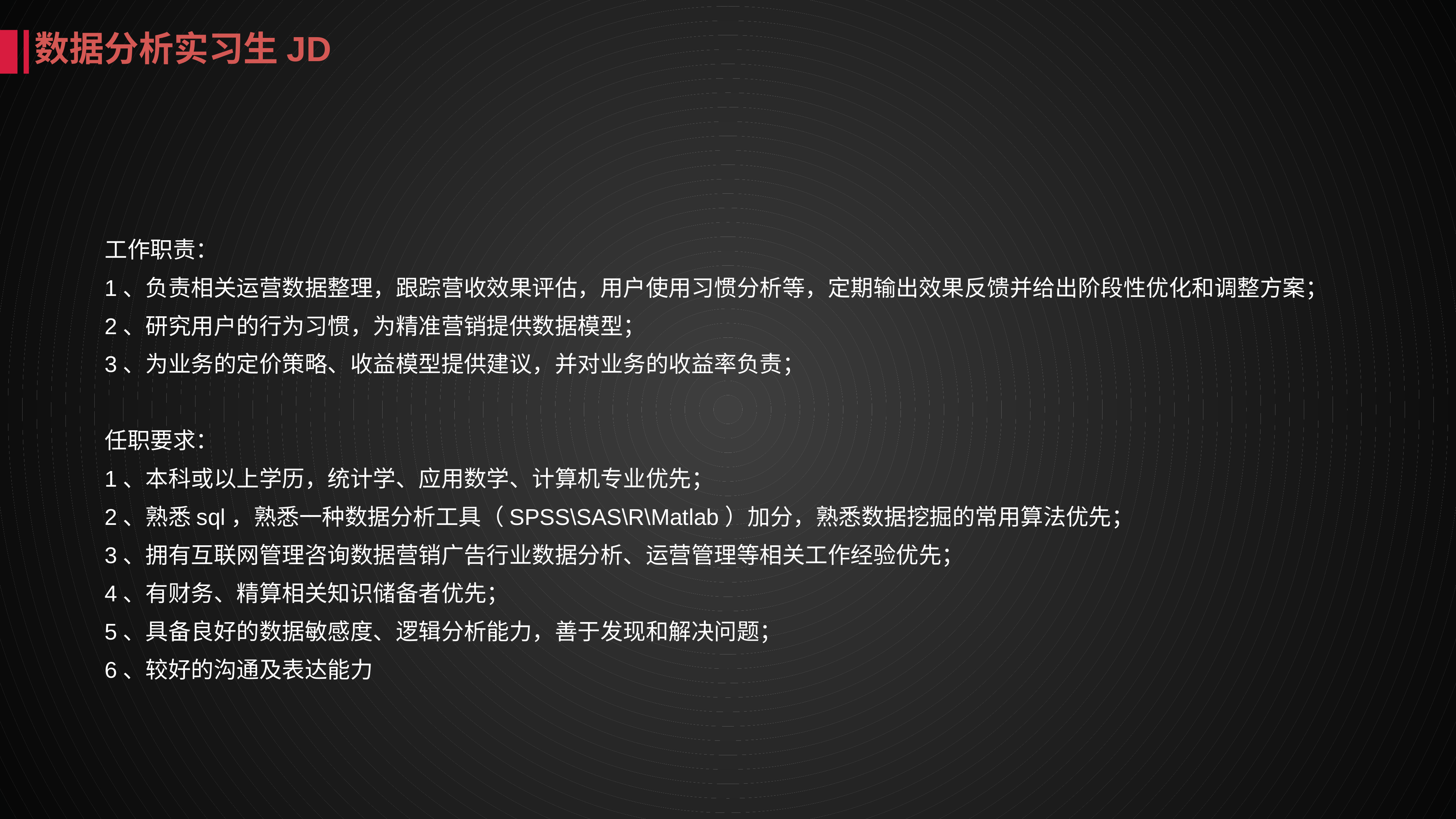

数据分析实习生JD
工作职责：
1、负责相关运营数据整理，跟踪营收效果评估，用户使用习惯分析等，定期输出效果反馈并给出阶段性优化和调整方案；
2、研究用户的行为习惯，为精准营销提供数据模型；
3、为业务的定价策略、收益模型提供建议，并对业务的收益率负责；

任职要求：
1、本科或以上学历，统计学、应用数学、计算机专业优先；
2、熟悉sql，熟悉一种数据分析工具（SPSS\SAS\R\Matlab）加分，熟悉数据挖掘的常用算法优先；
3、拥有互联网管理咨询数据营销广告行业数据分析、运营管理等相关工作经验优先；
4、有财务、精算相关知识储备者优先；
5、具备良好的数据敏感度、逻辑分析能力，善于发现和解决问题；
6、较好的沟通及表达能力